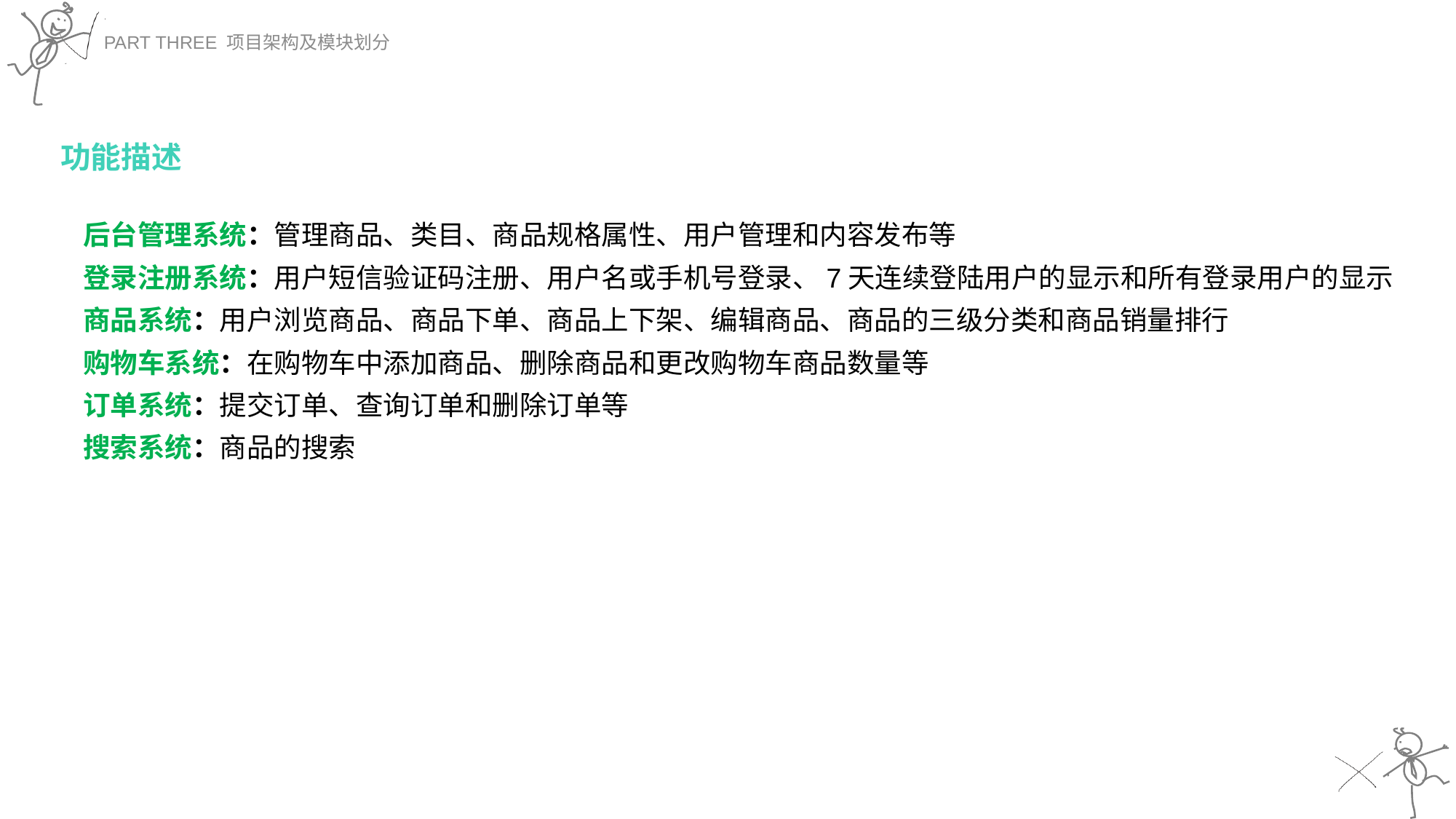

PART THREE 项目架构及模块划分
功能描述
后台管理系统：管理商品、类目、商品规格属性、用户管理和内容发布等
登录注册系统：用户短信验证码注册、用户名或手机号登录、7天连续登陆用户的显示和所有登录用户的显示
商品系统：用户浏览商品、商品下单、商品上下架、编辑商品、商品的三级分类和商品销量排行
购物车系统：在购物车中添加商品、删除商品和更改购物车商品数量等
订单系统：提交订单、查询订单和删除订单等
搜索系统：商品的搜索